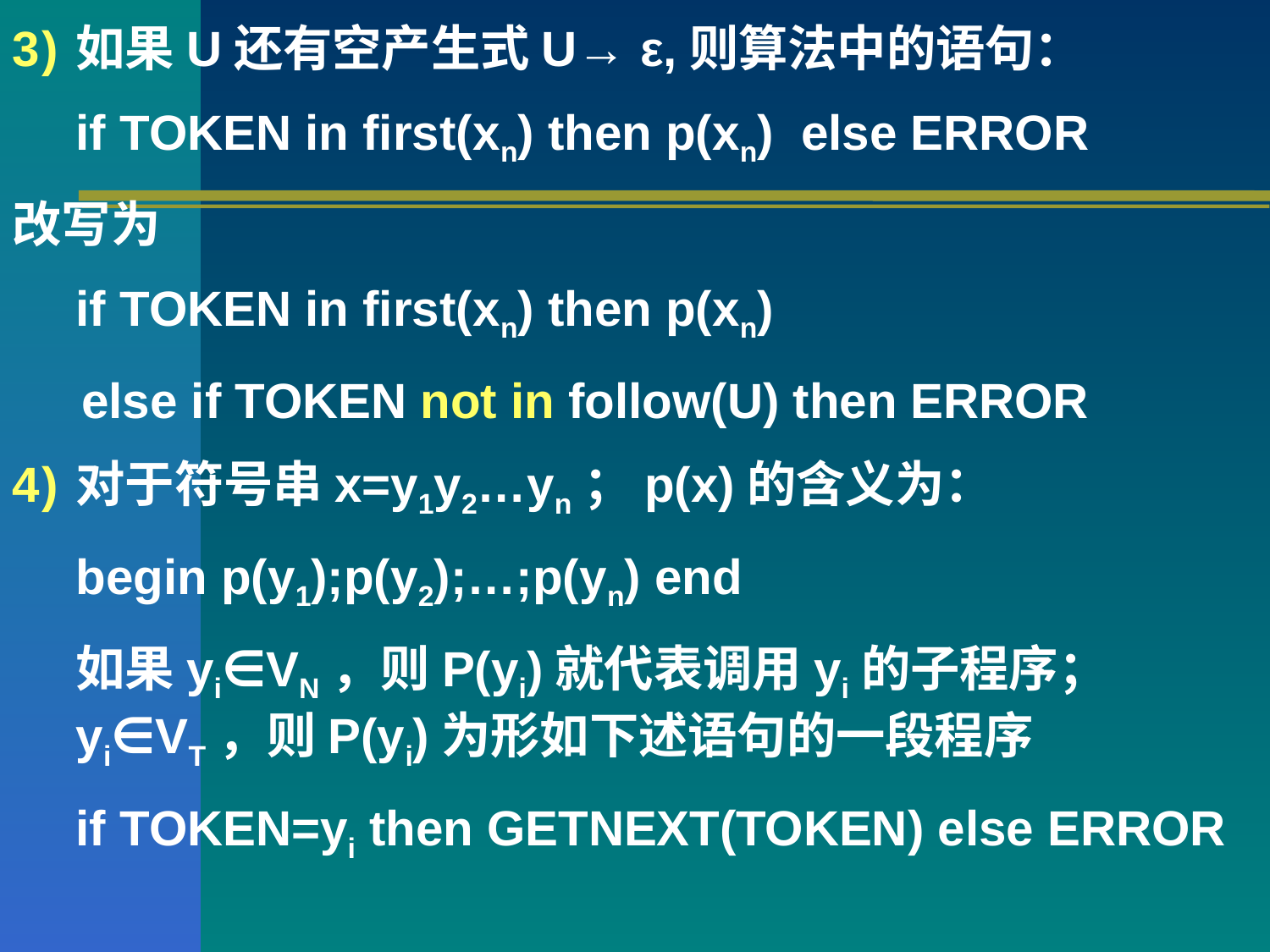

如果U还有空产生式U→ ε,则算法中的语句：
	if TOKEN in first(xn) then p(xn)  else ERROR
改写为
	if TOKEN in first(xn) then p(xn)
     else if TOKEN not in follow(U) then ERROR
对于符号串x=y1y2…yn；p(x)的含义为：
	begin p(y1);p(y2);…;p(yn) end
	如果yi∈VN，则P(yi)就代表调用yi的子程序；yi∈VT，则P(yi)为形如下述语句的一段程序
	if TOKEN=yi then GETNEXT(TOKEN) else ERROR